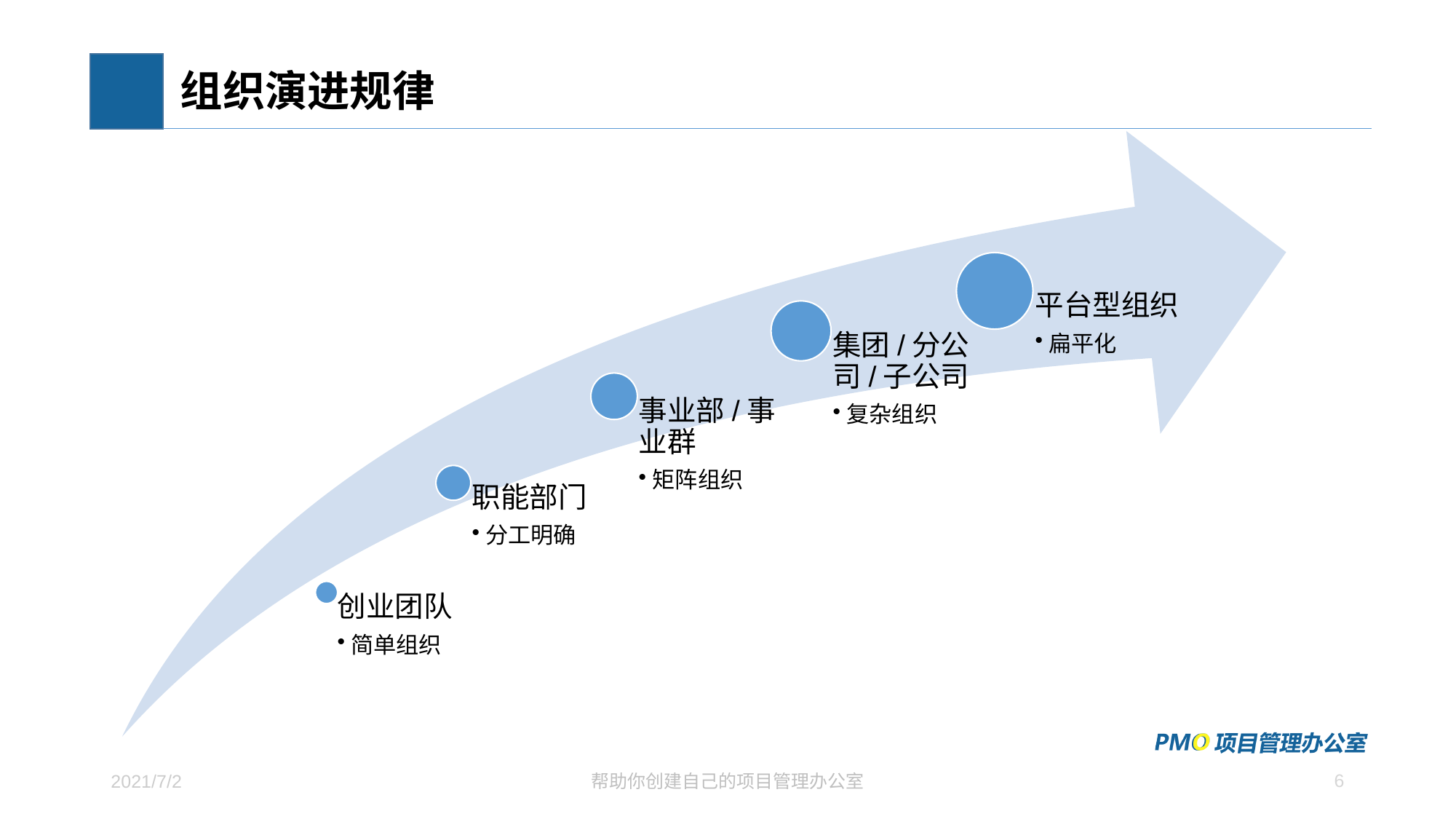

# 组织演进规律
创业团队
简单组织
职能部门
分工明确
事业部/事业群
矩阵组织
集团/分公司/子公司
复杂组织
平台型组织
扁平化
6
2021/7/2
帮助你创建自己的项目管理办公室